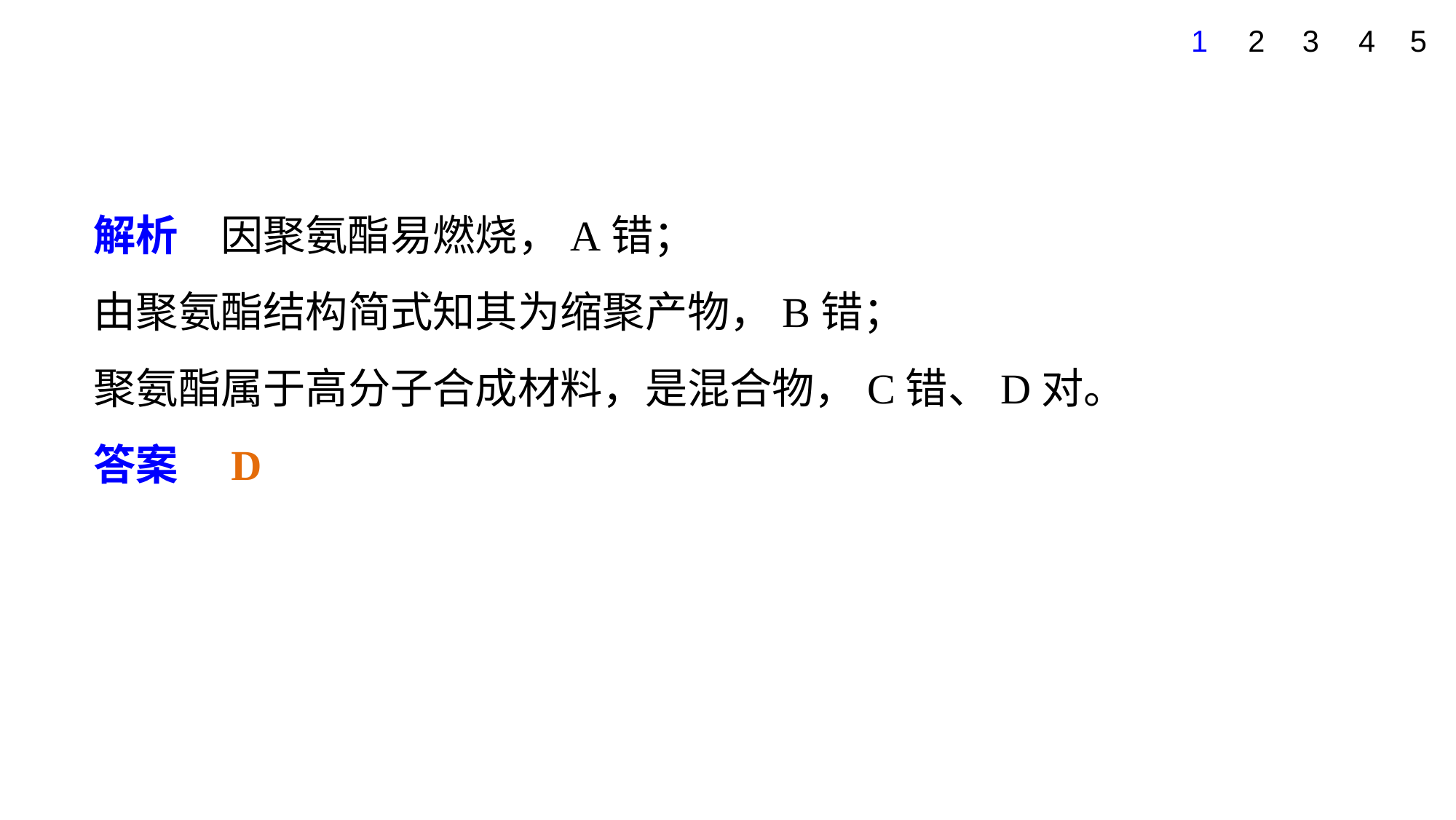

1
2
3
4
5
解析　因聚氨酯易燃烧，A错；
由聚氨酯结构简式知其为缩聚产物，B错；
聚氨酯属于高分子合成材料，是混合物，C错、D对。
答案　D